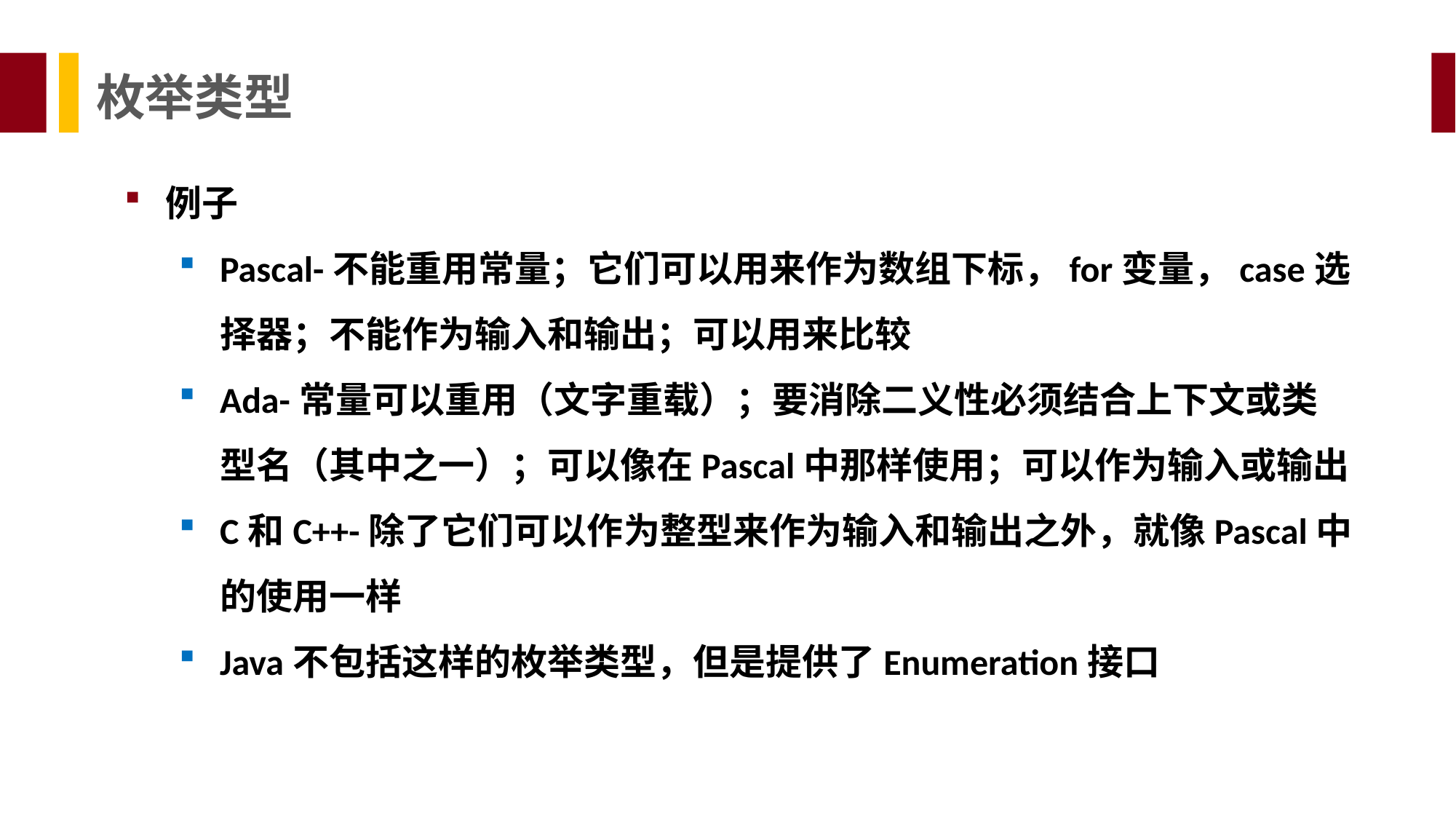

枚举类型
例子
Pascal-不能重用常量；它们可以用来作为数组下标，for变量，case选择器；不能作为输入和输出；可以用来比较
Ada-常量可以重用（文字重载）；要消除二义性必须结合上下文或类型名（其中之一）；可以像在Pascal中那样使用；可以作为输入或输出
C和C++-除了它们可以作为整型来作为输入和输出之外，就像Pascal中的使用一样
Java不包括这样的枚举类型，但是提供了Enumeration接口